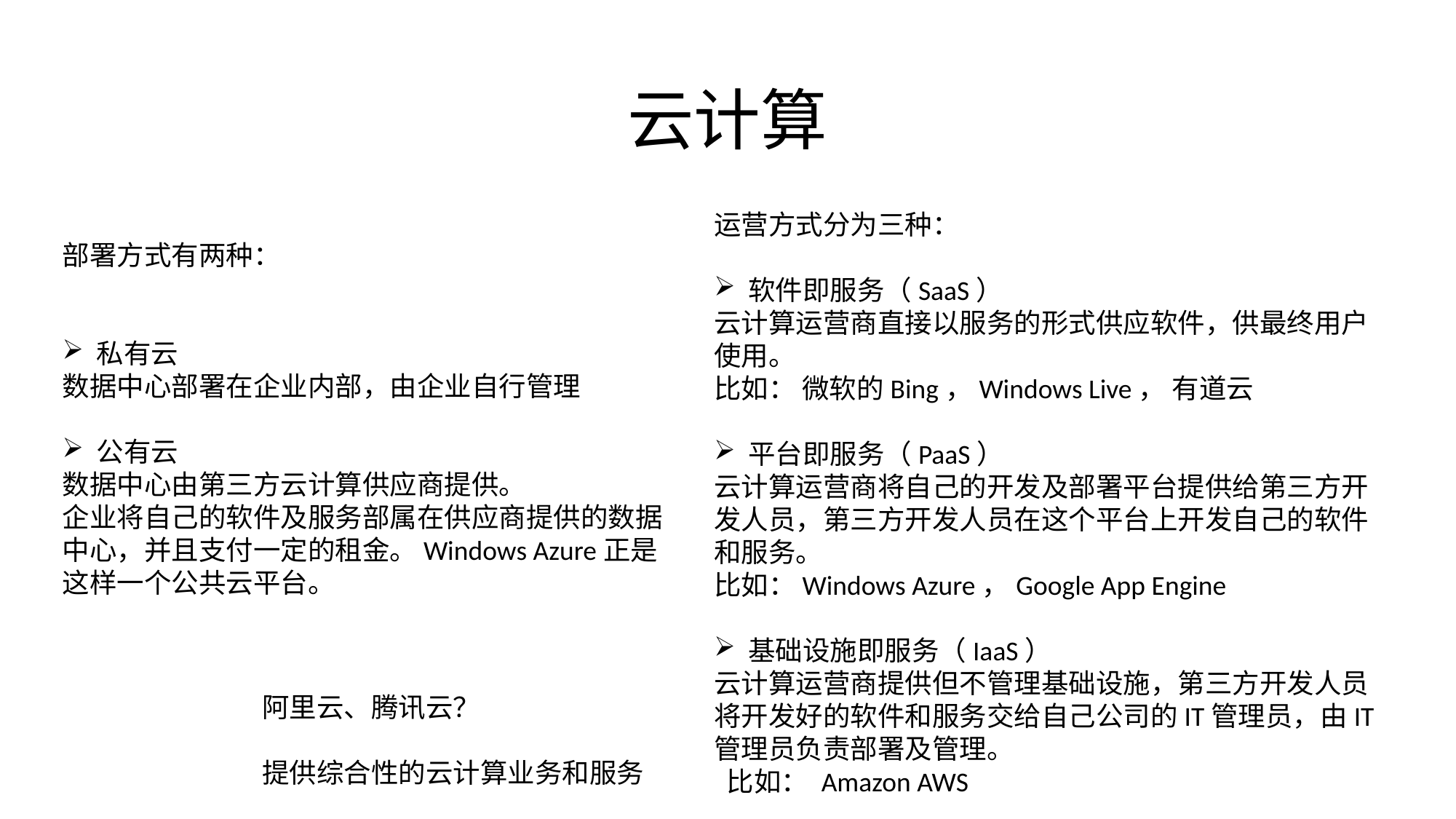

# 云计算
运营方式分为三种：

软件即服务（SaaS）
云计算运营商直接以服务的形式供应软件，供最终用户使用。
比如： 微软的Bing，Windows Live， 有道云

平台即服务（PaaS）
云计算运营商将自己的开发及部署平台提供给第三方开发人员，第三方开发人员在这个平台上开发自己的软件和服务。
比如：Windows Azure，Google App Engine

基础设施即服务（IaaS）
云计算运营商提供但不管理基础设施，第三方开发人员将开发好的软件和服务交给自己公司的IT管理员，由IT管理员负责部署及管理。
 比如： Amazon AWS
部署方式有两种：

私有云
数据中心部署在企业内部，由企业自行管理

公有云
数据中心由第三方云计算供应商提供。
企业将自己的软件及服务部属在供应商提供的数据中心，并且支付一定的租金。Windows Azure正是这样一个公共云平台。

阿里云、腾讯云？

提供综合性的云计算业务和服务